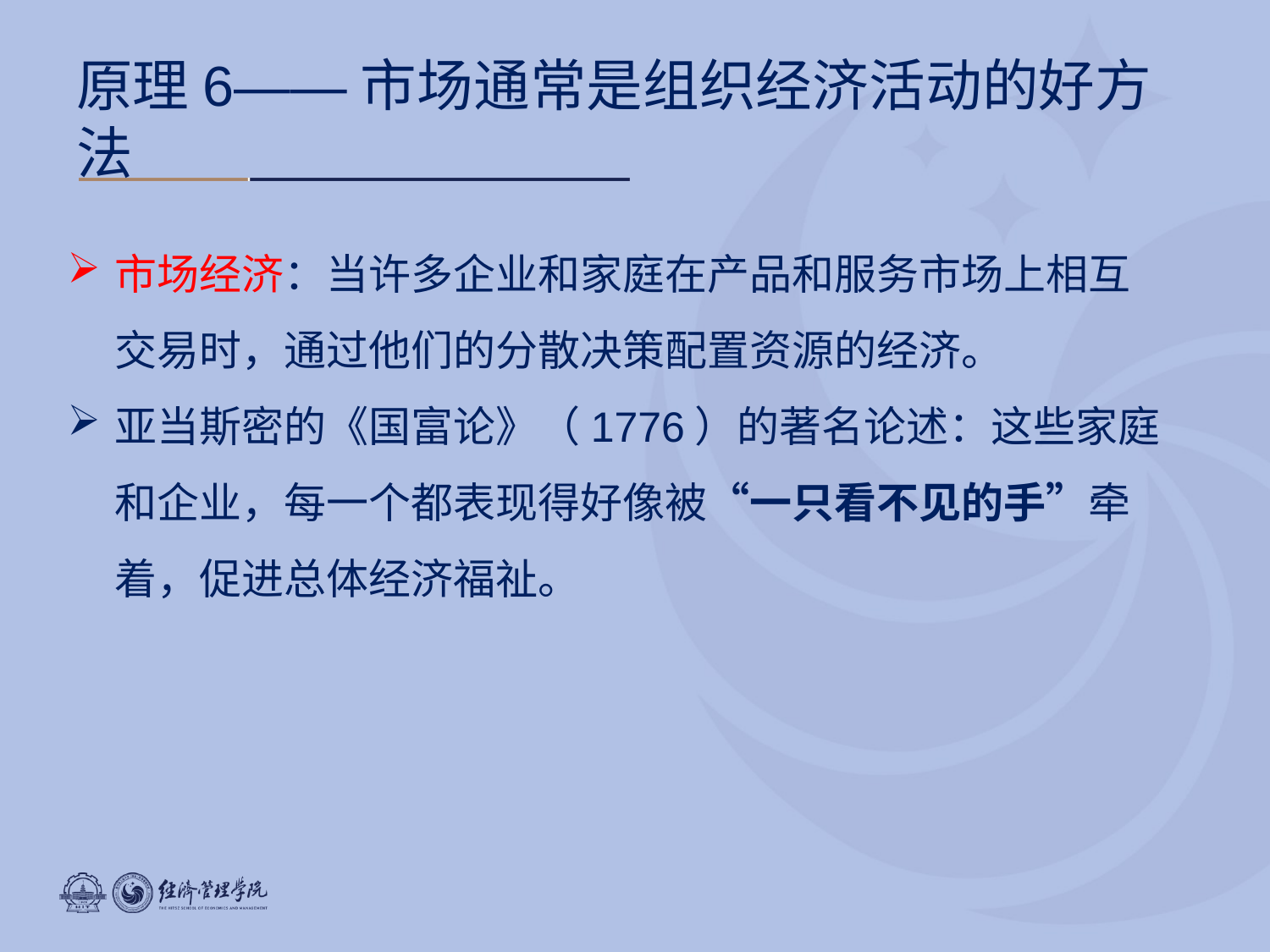

# 原理6——市场通常是组织经济活动的好方法
市场经济：当许多企业和家庭在产品和服务市场上相互交易时，通过他们的分散决策配置资源的经济。
亚当斯密的《国富论》（1776）的著名论述：这些家庭和企业，每一个都表现得好像被“一只看不见的手”牵着，促进总体经济福祉。